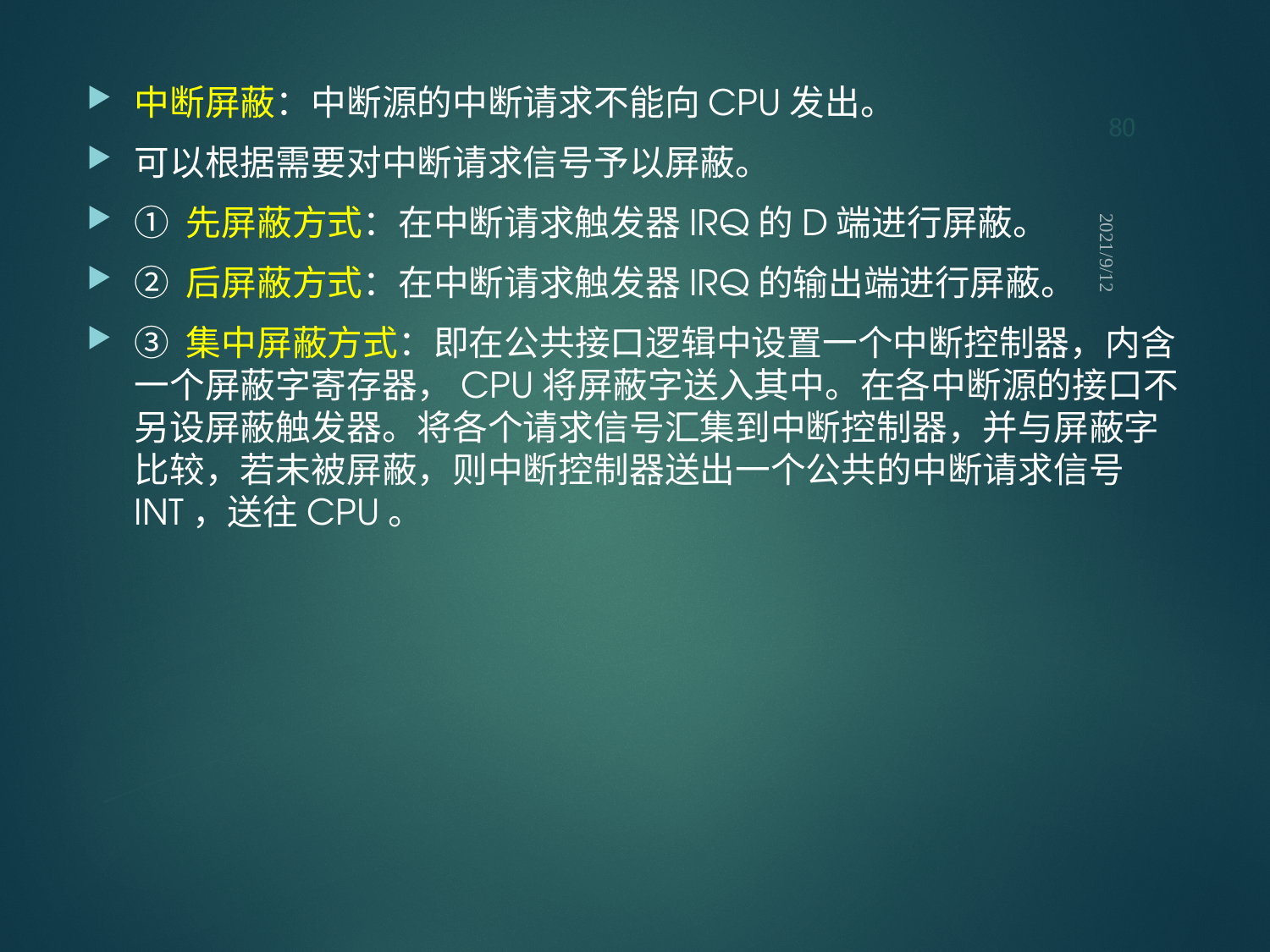

80
中断屏蔽：中断源的中断请求不能向CPU发出。
可以根据需要对中断请求信号予以屏蔽。
① 先屏蔽方式：在中断请求触发器IRQ的D端进行屏蔽。
② 后屏蔽方式：在中断请求触发器IRQ的输出端进行屏蔽。
③ 集中屏蔽方式：即在公共接口逻辑中设置一个中断控制器，内含一个屏蔽字寄存器，CPU将屏蔽字送入其中。在各中断源的接口不另设屏蔽触发器。将各个请求信号汇集到中断控制器，并与屏蔽字比较，若未被屏蔽，则中断控制器送出一个公共的中断请求信号INT，送往CPU。
2021/9/12